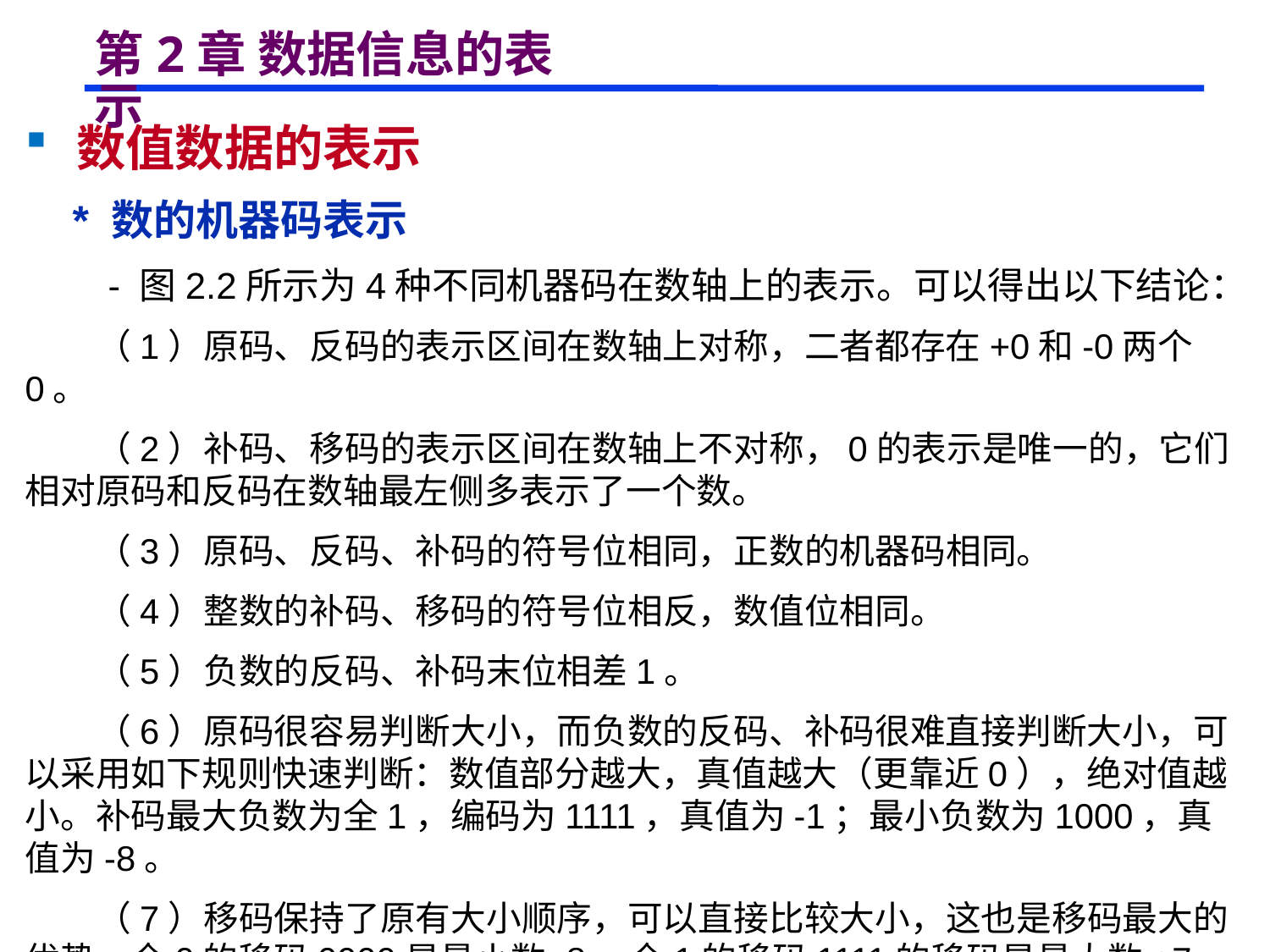

# 第2章 数据信息的表示
 数值数据的表示
    * 数的机器码表示
        - 图2.2所示为4种不同机器码在数轴上的表示。可以得出以下结论：
        （1）原码、反码的表示区间在数轴上对称，二者都存在+0和-0两个0。
        （2）补码、移码的表示区间在数轴上不对称，0的表示是唯一的，它们相对原码和反码在数轴最左侧多表示了一个数。
        （3）原码、反码、补码的符号位相同，正数的机器码相同。
        （4）整数的补码、移码的符号位相反，数值位相同。
        （5）负数的反码、补码末位相差1。
        （6）原码很容易判断大小，而负数的反码、补码很难直接判断大小，可以采用如下规则快速判断：数值部分越大，真值越大（更靠近0），绝对值越小。补码最大负数为全1，编码为1111，真值为-1；最小负数为1000，真值为-8。
        （7）移码保持了原有大小顺序，可以直接比较大小，这也是移码最大的优势。全0的移码0000是最小数-8，全1的移码1111的移码是最大数+7。